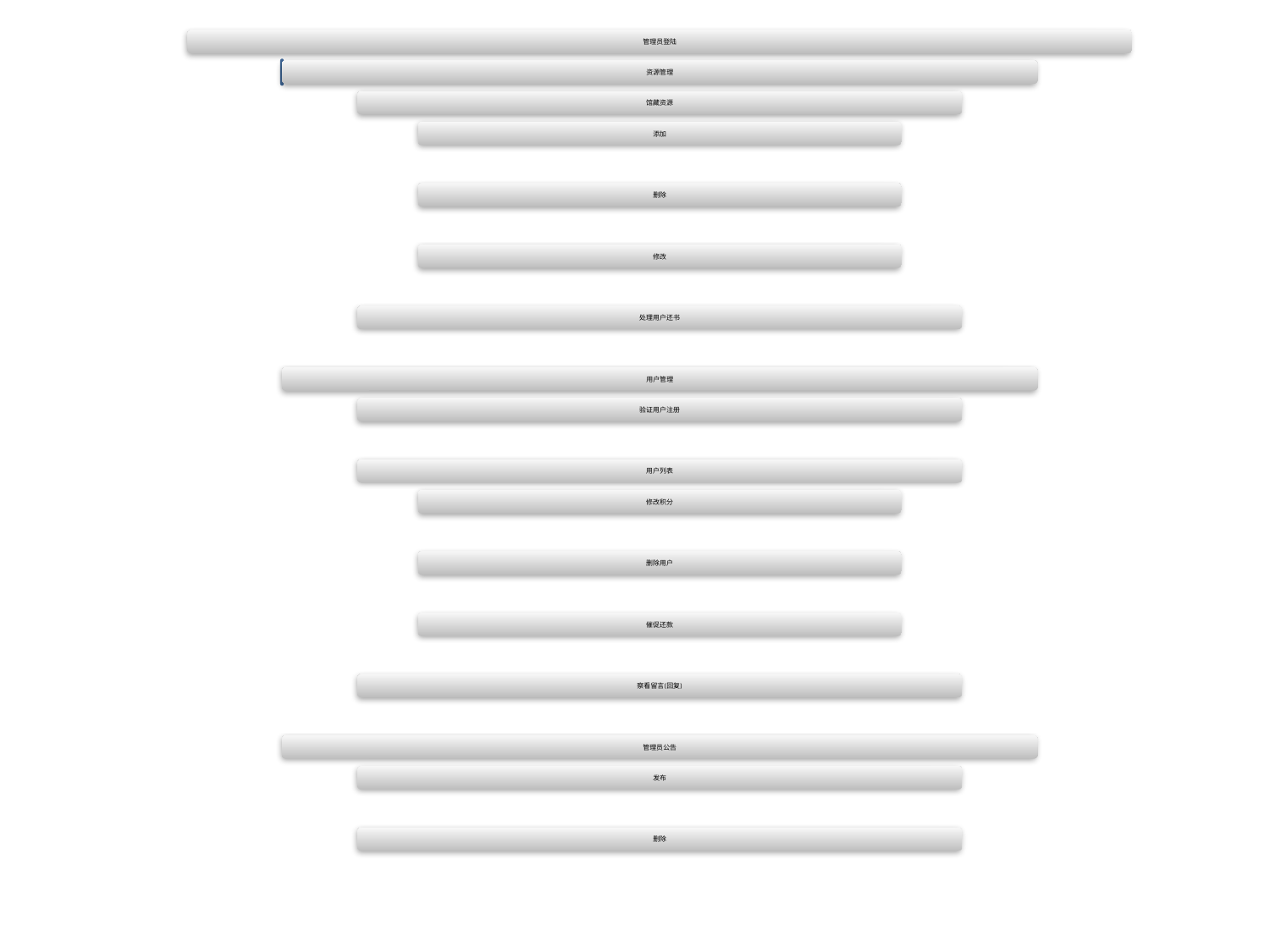

管理员登陆
资源管理
馆藏资源
添加
删除
修改
处理用户还书
用户管理
验证用户注册
用户列表
修改积分
删除用户
催促还款
察看留言(回复)
管理员公告
发布
删除
#